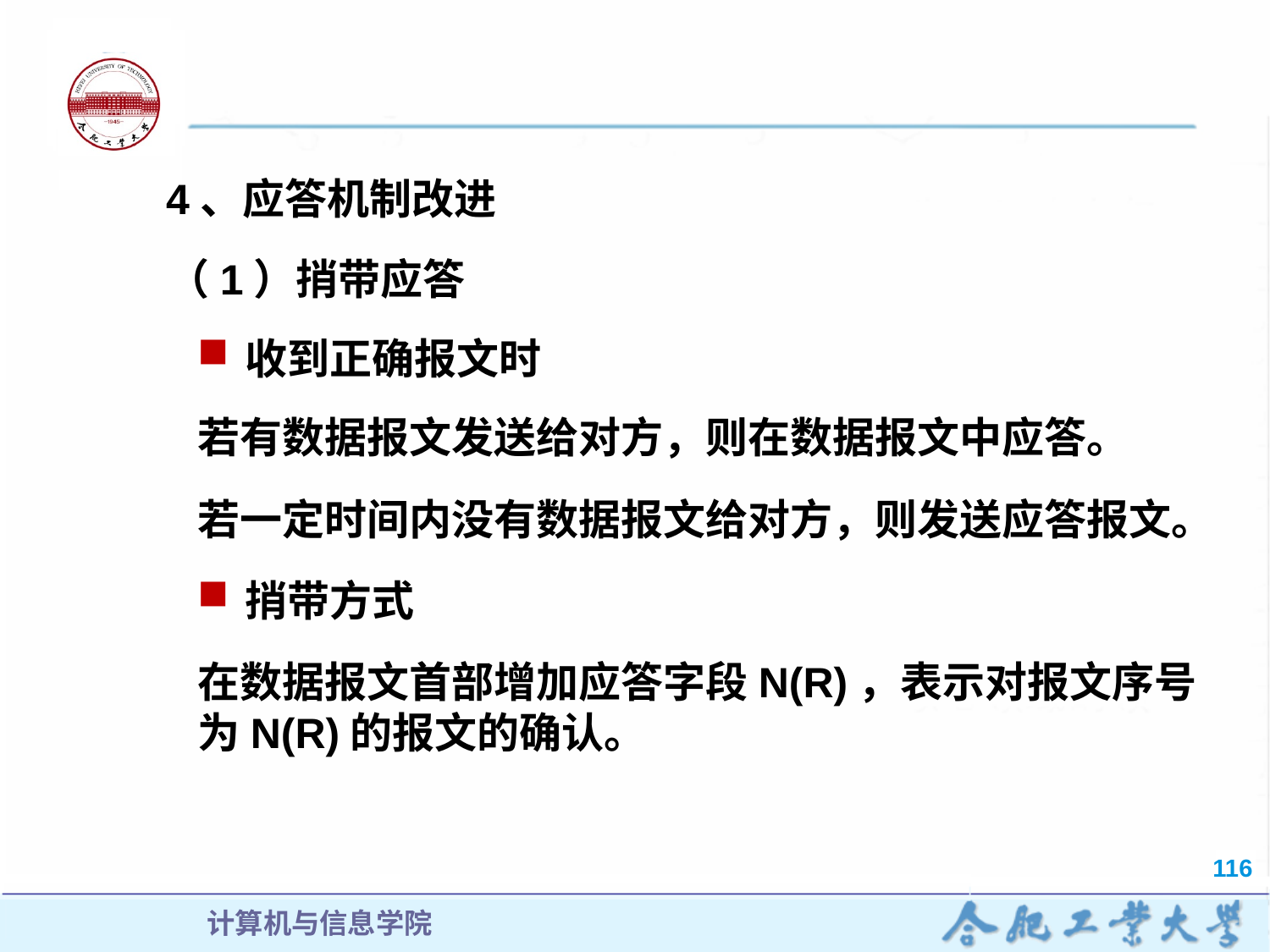

4、应答机制改进
（1）捎带应答
收到正确报文时
若有数据报文发送给对方，则在数据报文中应答。
若一定时间内没有数据报文给对方，则发送应答报文。
捎带方式
在数据报文首部增加应答字段N(R)，表示对报文序号为N(R)的报文的确认。